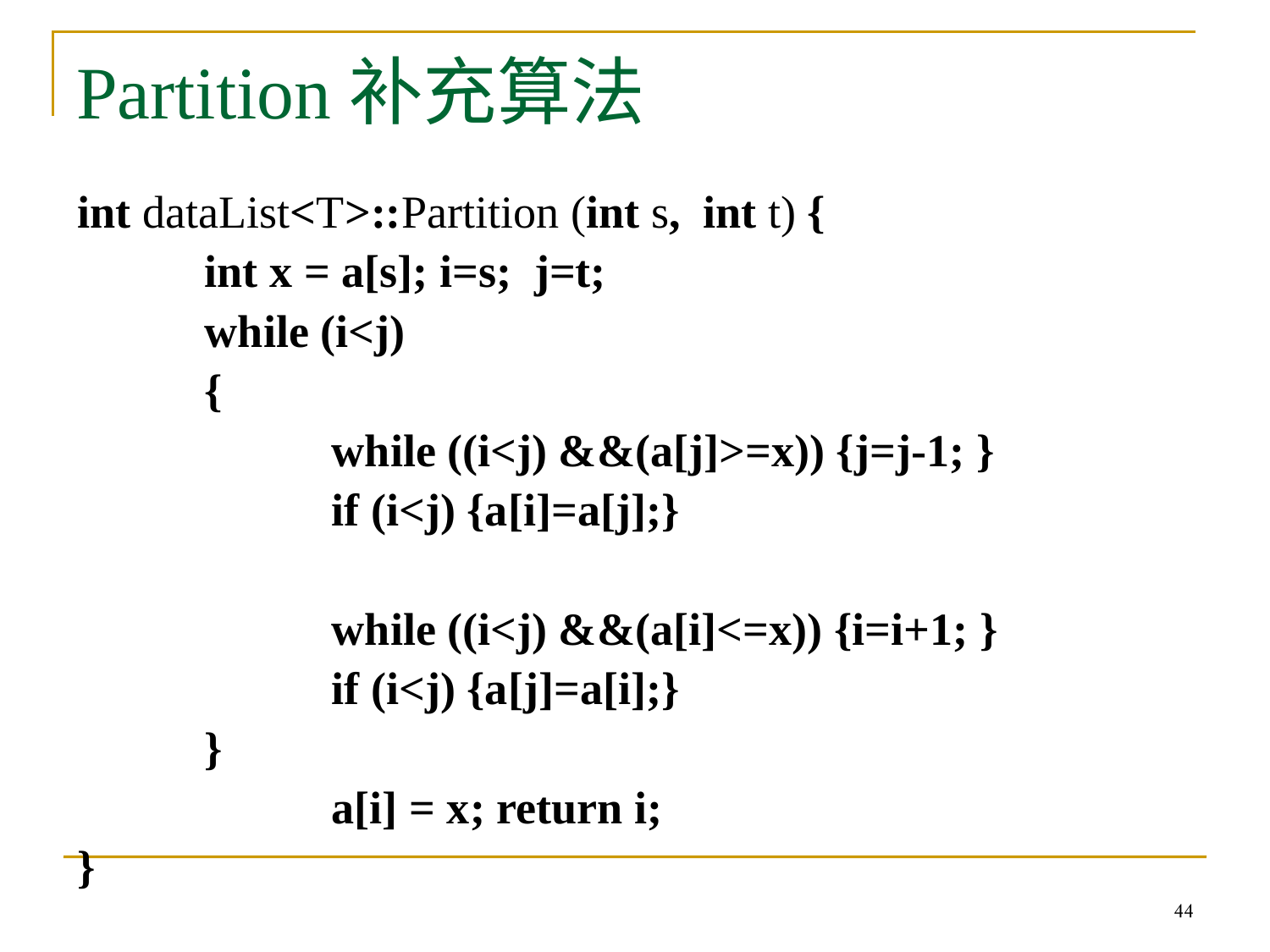

# Partition补充算法
int dataList<T>::Partition (int s,  int t) {
   	int x = a[s]; i=s;  j=t;
	while (i<j)
	{
		while ((i<j) &&(a[j]>=x)) {j=j-1; }
		if (i<j) {a[i]=a[j];}

		while ((i<j) &&(a[i]<=x)) {i=i+1; }
		if (i<j) {a[j]=a[i];}
	}
		a[i] = x; return i;
}
44